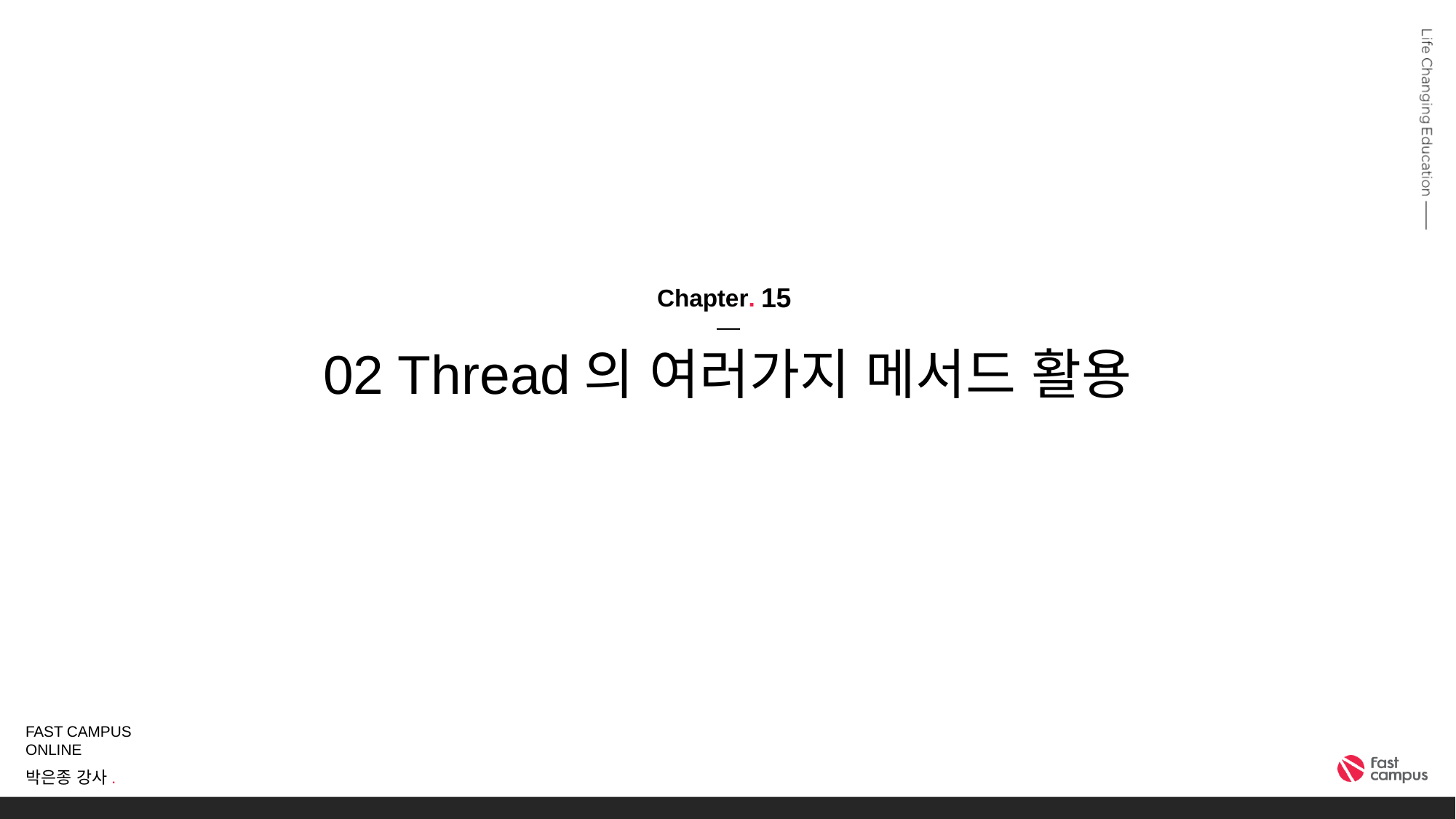

15
# 02 Thread의 여러가지 메서드 활용